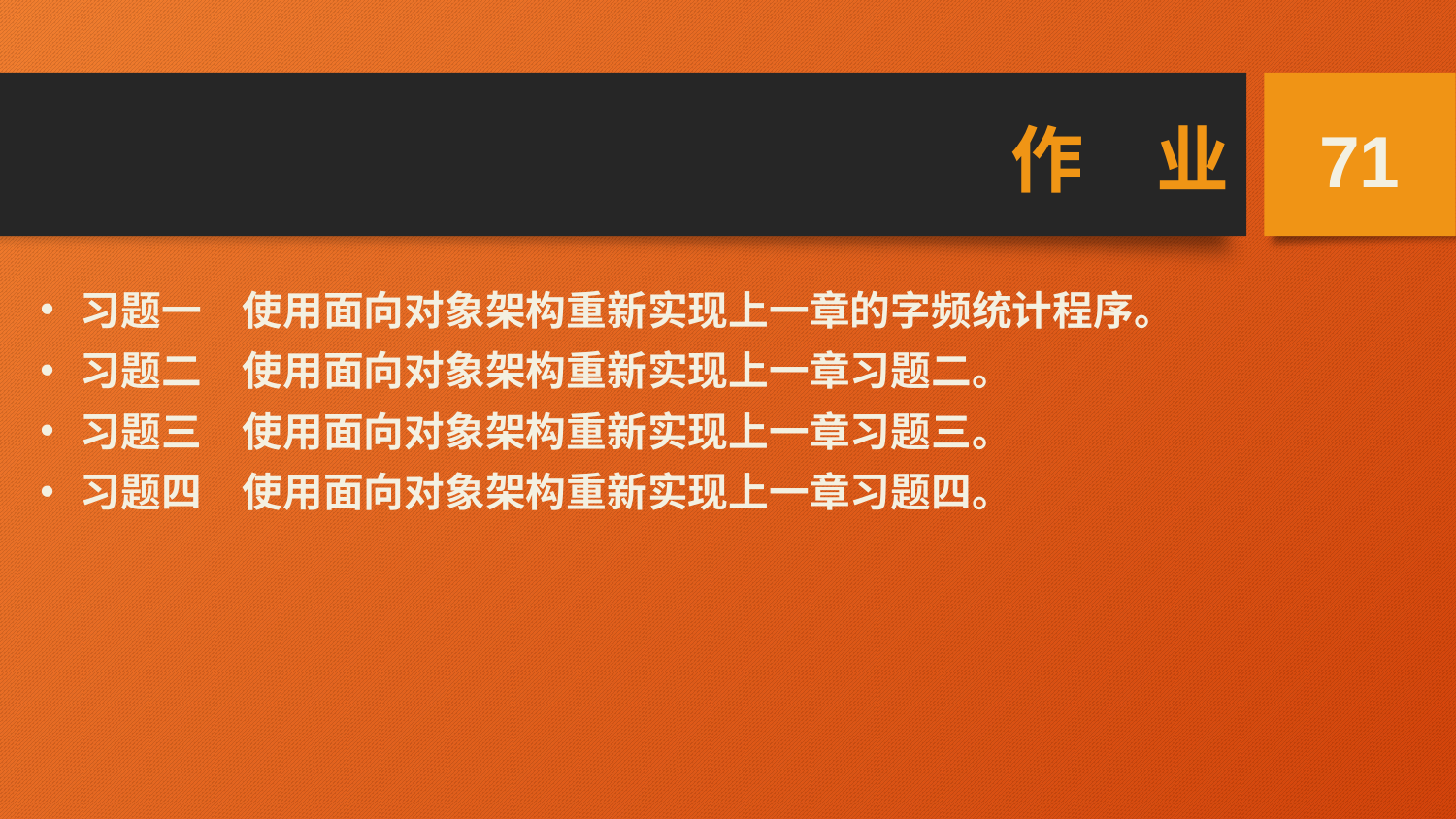

# 作　业
71
习题一　使用面向对象架构重新实现上一章的字频统计程序。
习题二　使用面向对象架构重新实现上一章习题二。
习题三　使用面向对象架构重新实现上一章习题三。
习题四　使用面向对象架构重新实现上一章习题四。